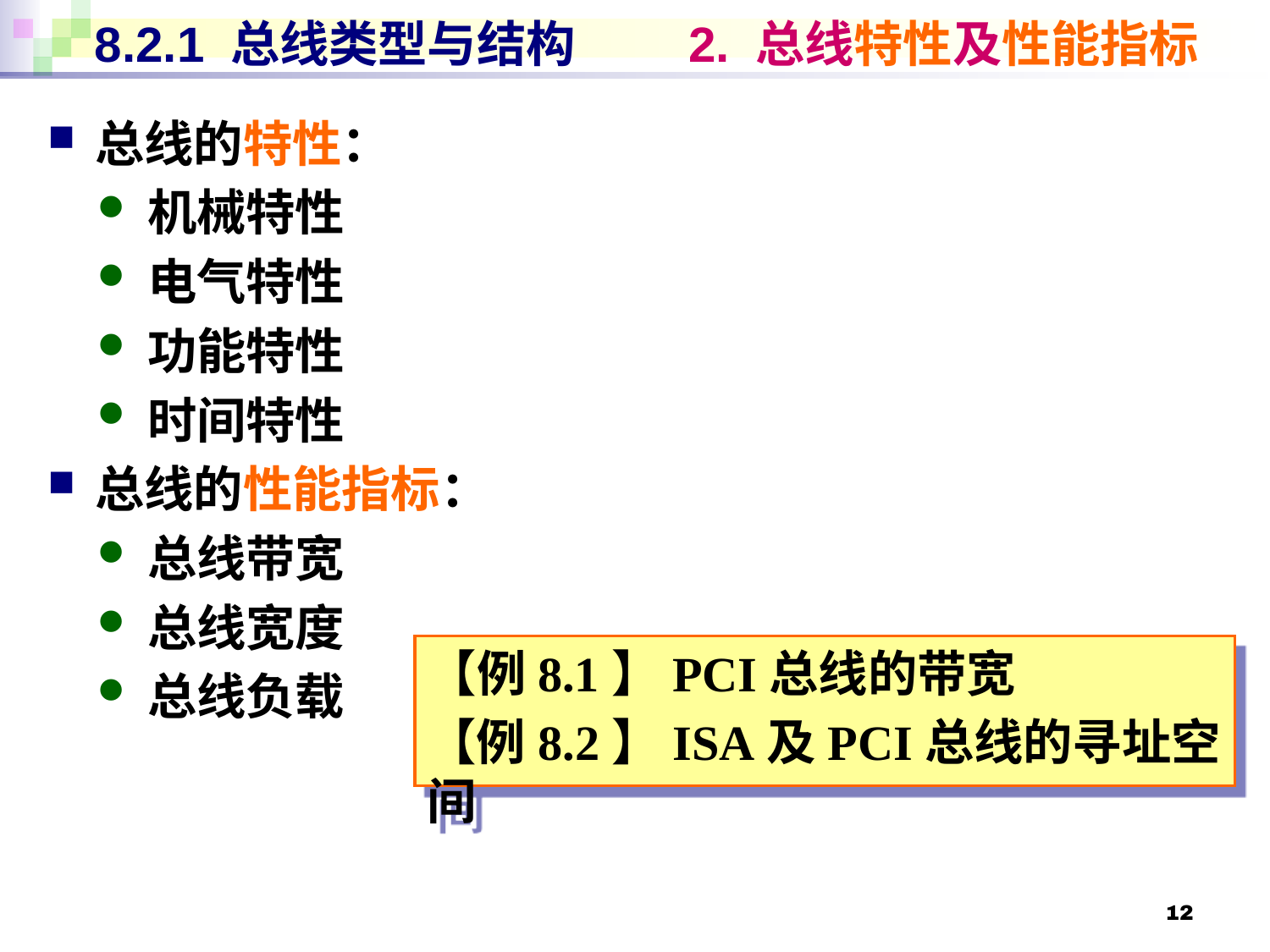

# 8.2.1 总线类型与结构         2. 总线特性及性能指标
总线的特性：
机械特性
电气特性
功能特性
时间特性
总线的性能指标：
总线带宽
总线宽度
总线负载
【例8.1】PCI总线的带宽
【例8.2】ISA及PCI总线的寻址空间
12